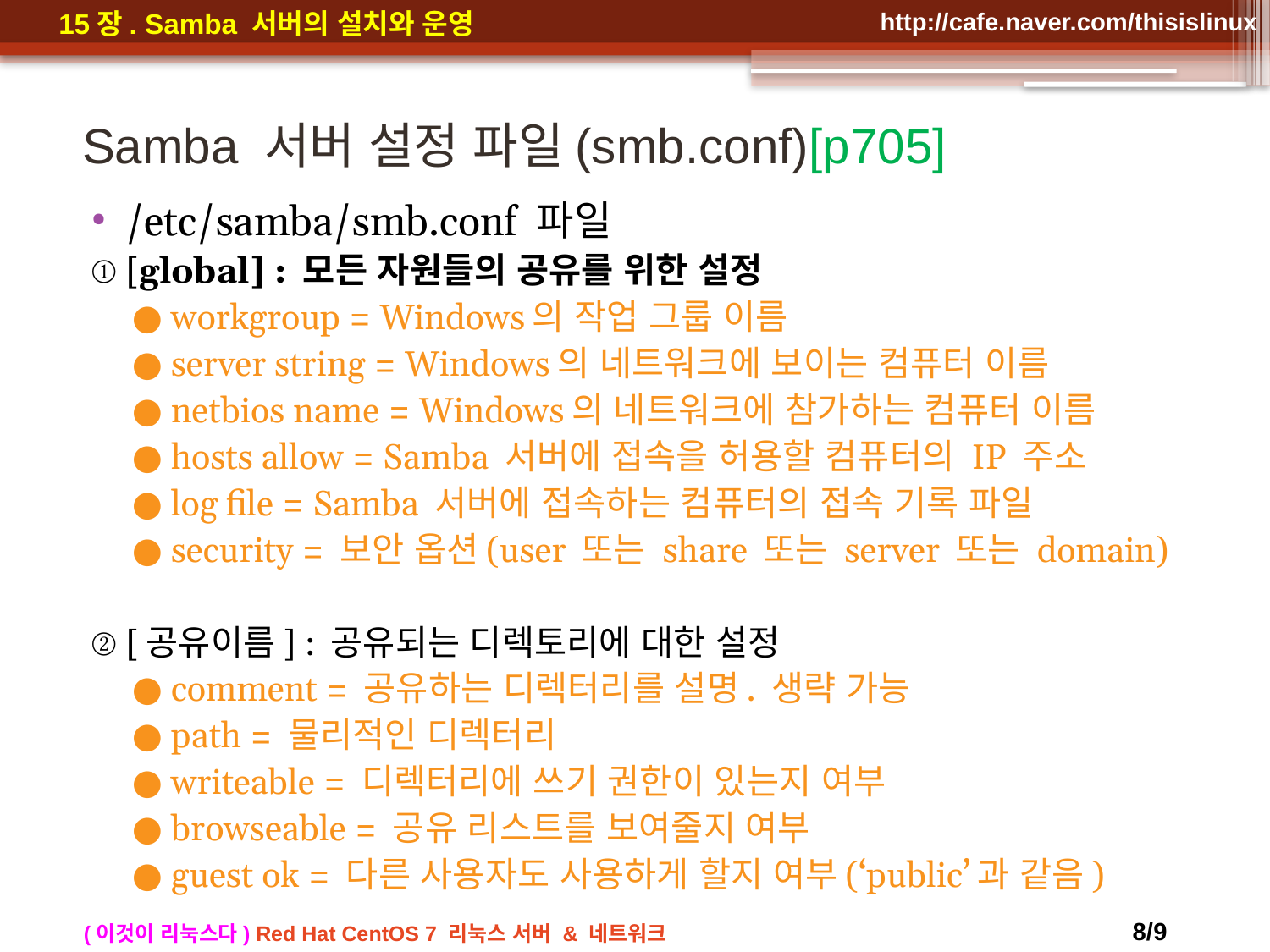

# Samba 서버 설정 파일(smb.conf)[p705]
/etc/samba/smb.conf 파일
① [global] : 모든 자원들의 공유를 위한 설정
● workgroup = Windows의 작업 그룹 이름
● server string = Windows의 네트워크에 보이는 컴퓨터 이름
● netbios name = Windows의 네트워크에 참가하는 컴퓨터 이름
● hosts allow = Samba 서버에 접속을 허용할 컴퓨터의 IP 주소
● log file = Samba 서버에 접속하는 컴퓨터의 접속 기록 파일
● security = 보안 옵션(user 또는 share 또는 server 또는 domain)

② [공유이름] : 공유되는 디렉토리에 대한 설정
● comment = 공유하는 디렉터리를 설명. 생략 가능
● path = 물리적인 디렉터리
● writeable = 디렉터리에 쓰기 권한이 있는지 여부
● browseable = 공유 리스트를 보여줄지 여부
● guest ok = 다른 사용자도 사용하게 할지 여부(‘public’과 같음)